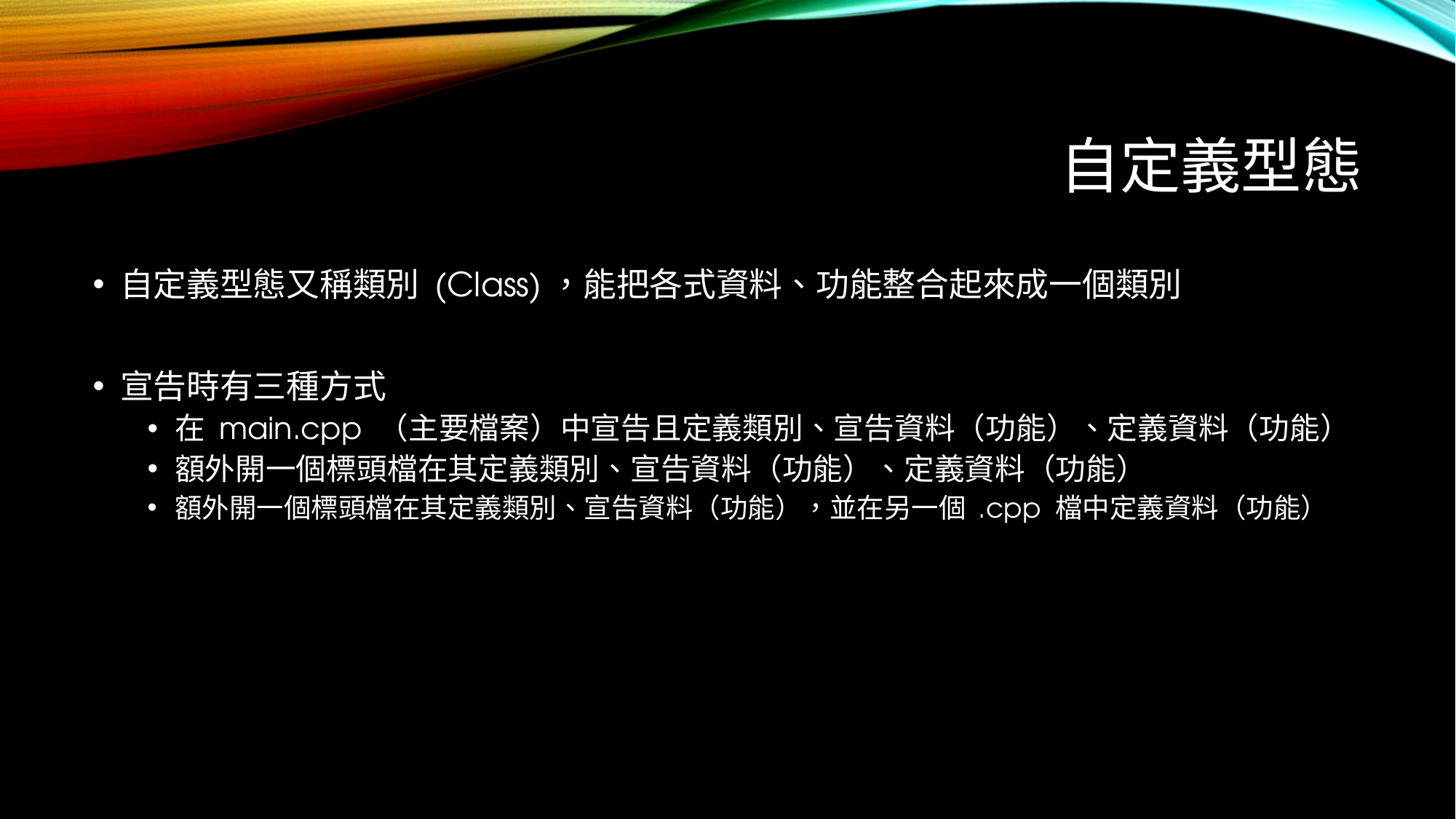

# 自定義型態
自定義型態又稱類別 (Class)，能把各式資料、功能整合起來成一個類別

宣告時有三種方式
在 main.cpp （主要檔案）中宣告且定義類別、宣告資料（功能）、定義資料（功能）
額外開一個標頭檔在其定義類別、宣告資料（功能）、定義資料（功能）
額外開一個標頭檔在其定義類別、宣告資料（功能），並在另一個 .cpp 檔中定義資料（功能）